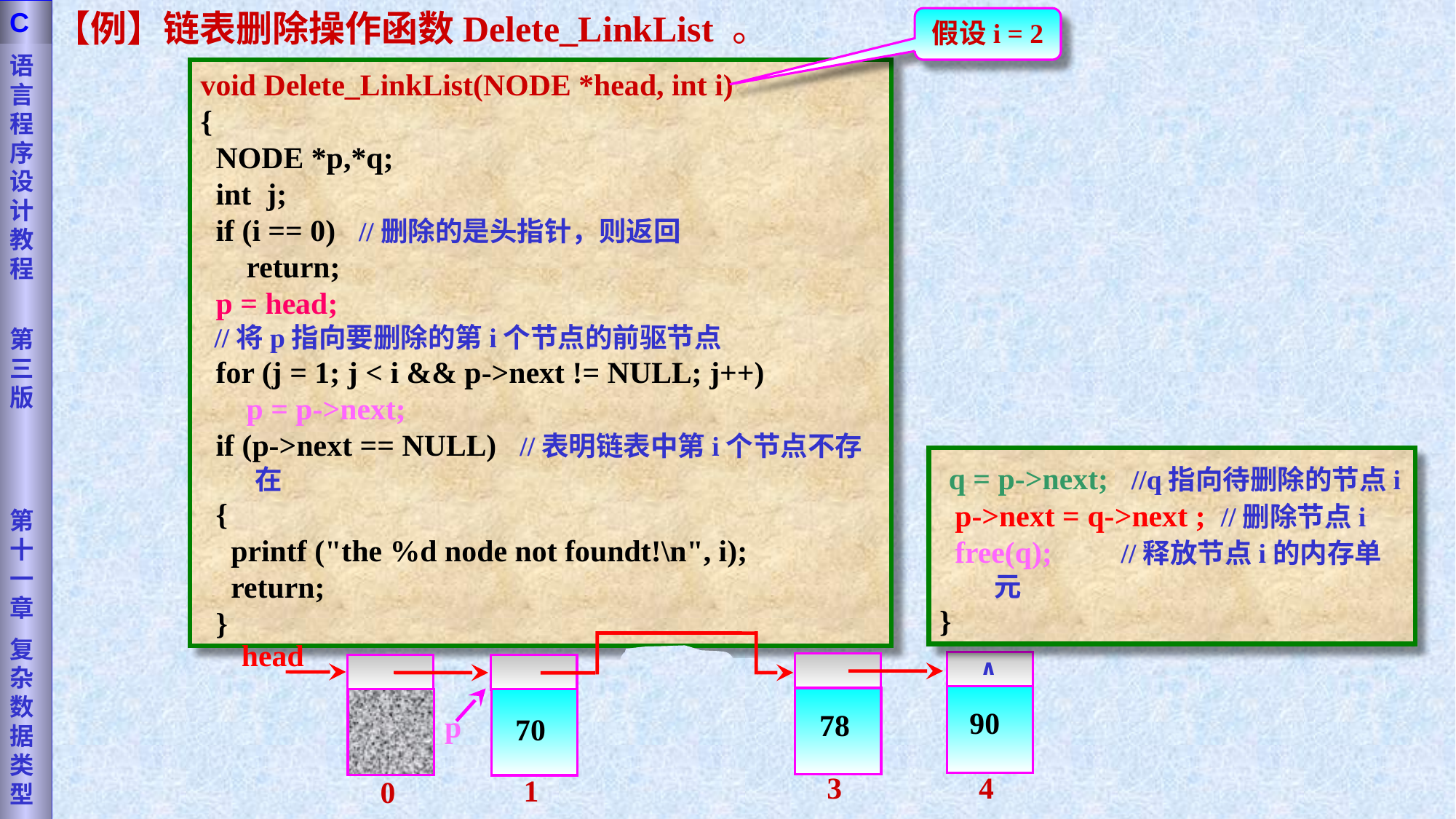

语言程序设计教程
第三版

第十一章
复杂数据类型
C
【例】链表删除操作函数Delete_LinkList 。
假设i = 2
void Delete_LinkList(NODE *head, int i)
{
  NODE *p,*q;
  int  j;
  if (i == 0)   //删除的是头指针，则返回
      return;
  p = head;
  //将p指向要删除的第i个节点的前驱节点
  for (j = 1; j < i && p->next != NULL; j++)
      p = p->next;
  if (p->next == NULL)   //表明链表中第i个节点不存在
  {
    printf ("the %d node not foundt!\n", i);
    return;
  }
 q = p->next;   //q指向待删除的节点i
  p->next = q->next ;  //删除节点i
  free(q);         //释放节点i的内存单元
}
head

∧

90
78
65
70
3
4
1
0
2

q

p

p